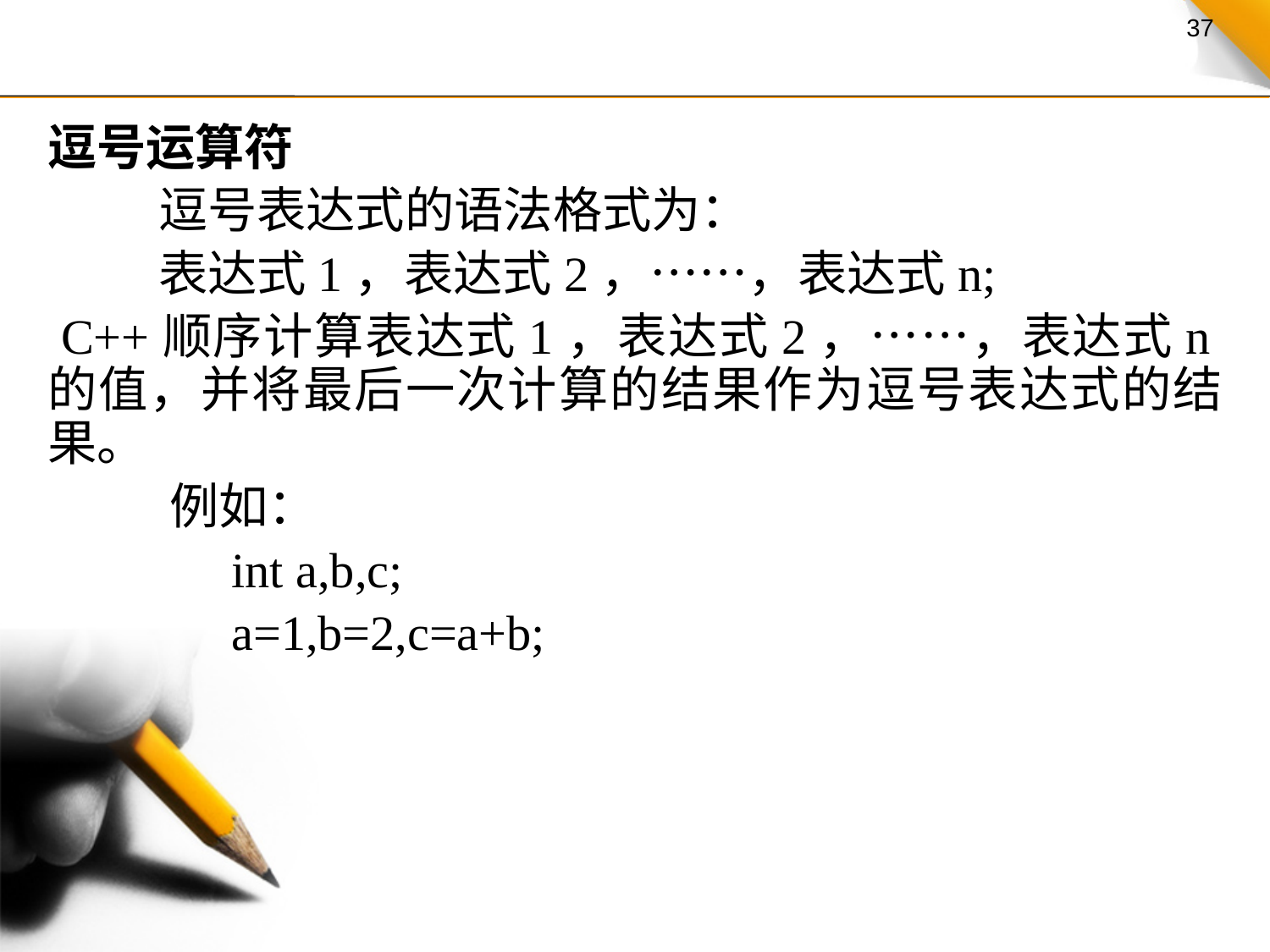

逗号运算符
         逗号表达式的语法格式为：
         表达式1，表达式2，……，表达式n;
 C++顺序计算表达式1，表达式2，……，表达式n的值，并将最后一次计算的结果作为逗号表达式的结果。
          例如：
               int a,b,c;
               a=1,b=2,c=a+b;